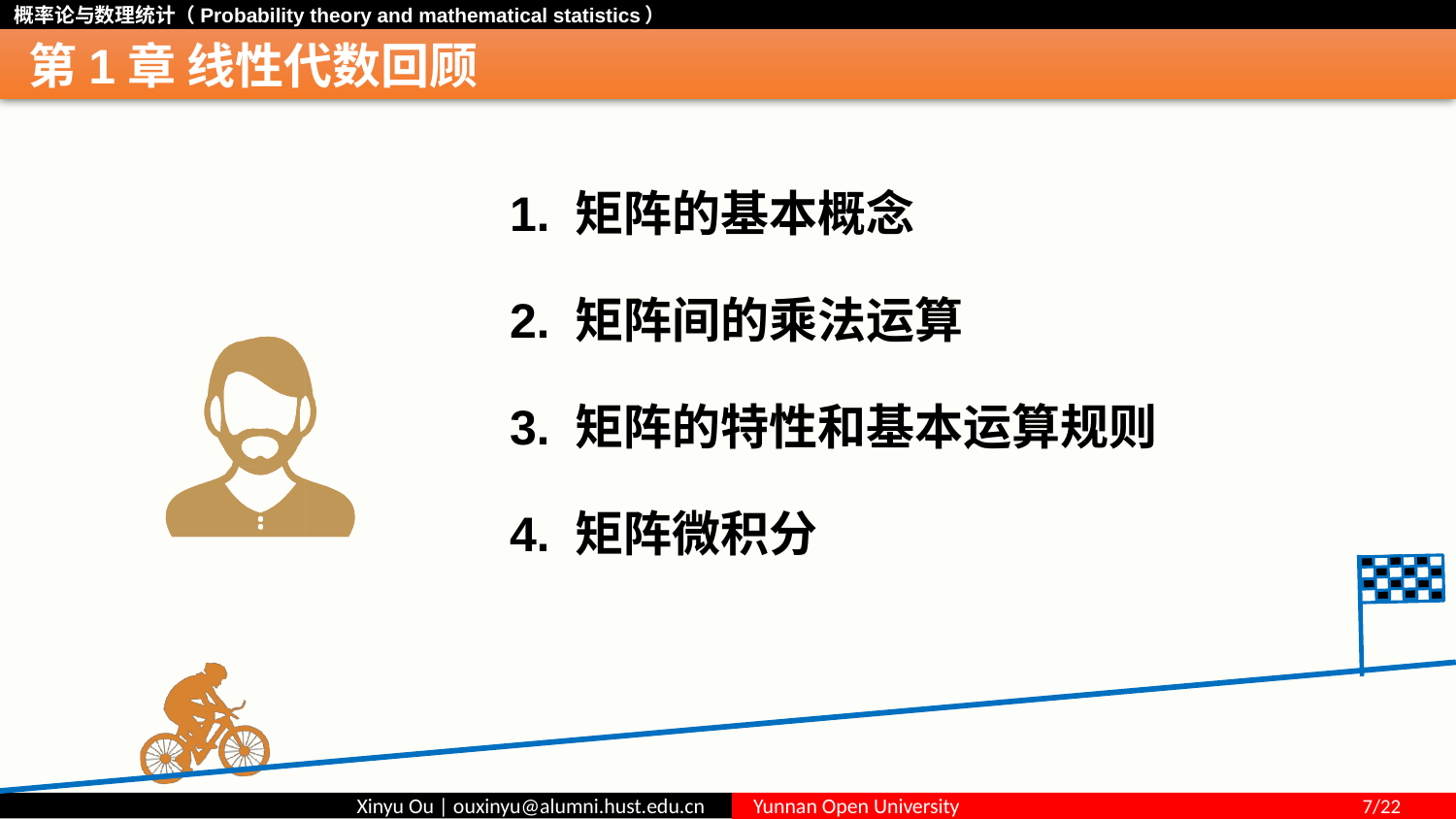

# 第1章 线性代数回顾
1. 矩阵的基本概念
2. 矩阵间的乘法运算
3. 矩阵的特性和基本运算规则
4. 矩阵微积分